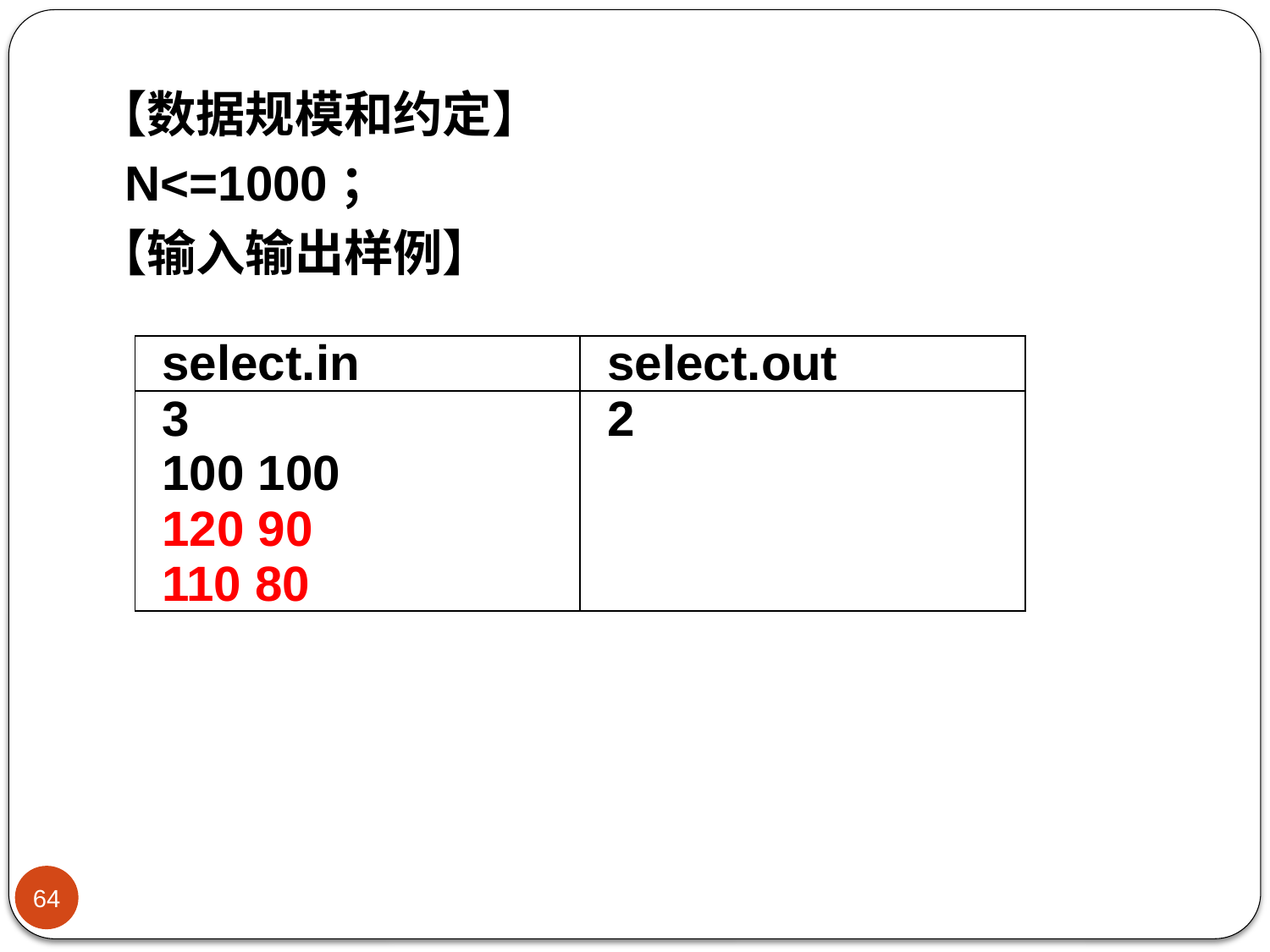

【数据规模和约定】
  N<=1000；
【输入输出样例】
| select.in | select.out |
| --- | --- |
| 3 100 100 120 90 110 80 | 2 |
64